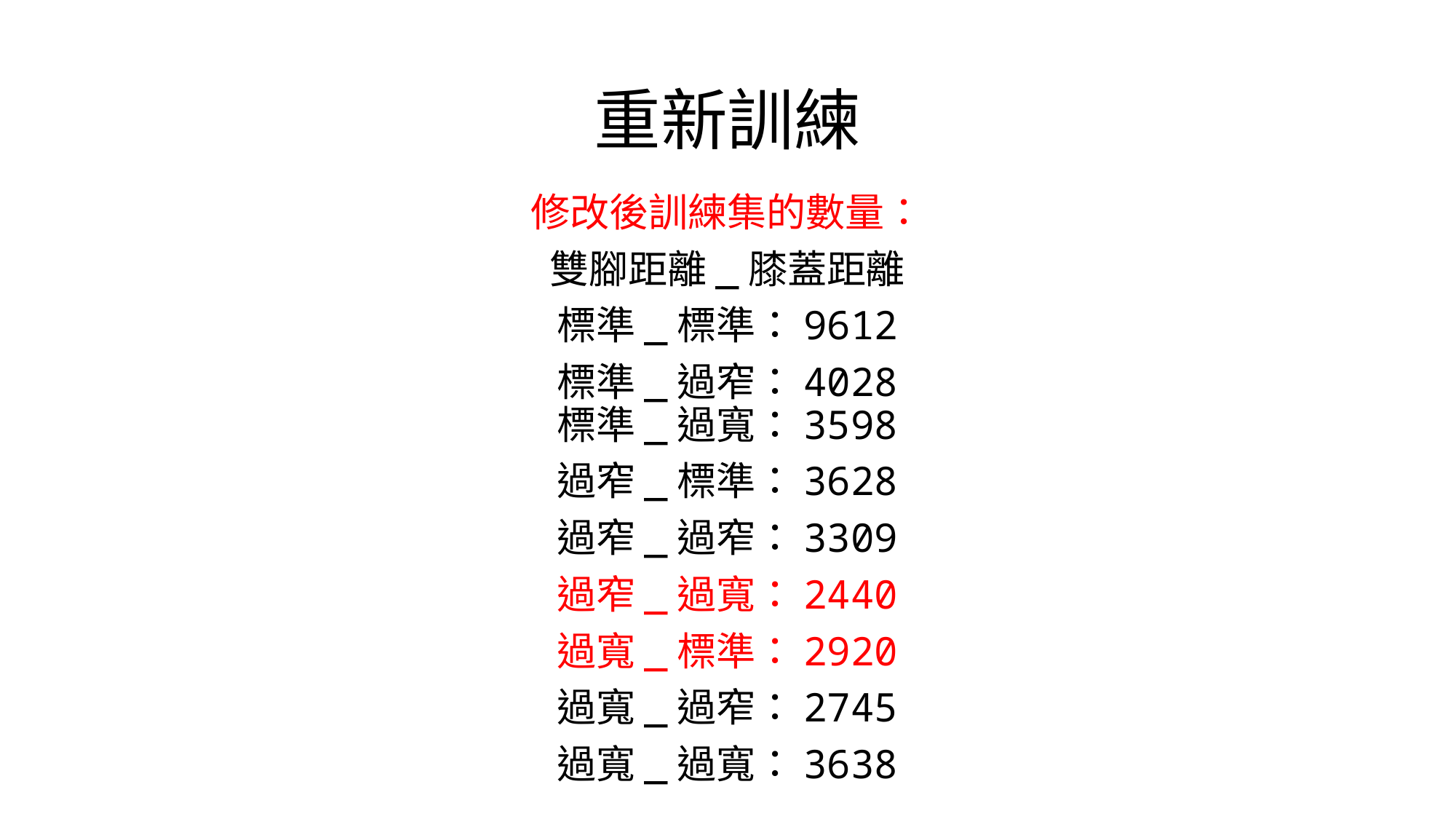

# 重新訓練
修改後訓練集的數量：
雙腳距離_膝蓋距離
標準_標準：9612
標準_過窄：4028
標準_過寬：3598
過窄_標準：3628
過窄_過窄：3309
過窄_過寬：2440
過寬_標準：2920
過寬_過窄：2745
過寬_過寬：3638